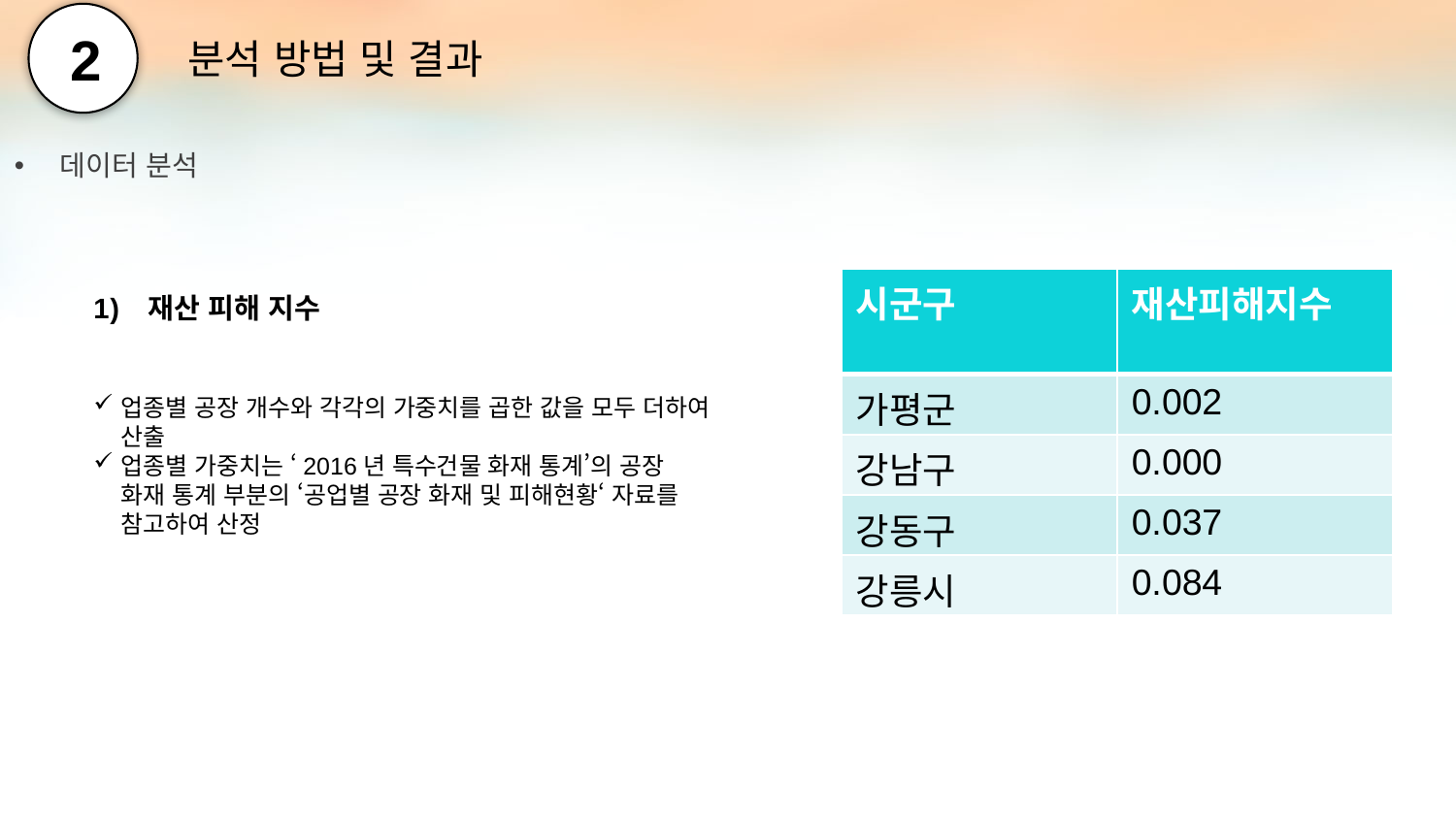

2
 분석 방법 및 결과
데이터 분석
| 시군구 | 재산피해지수 |
| --- | --- |
| 가평군 | 0.002 |
| 강남구 | 0.000 |
| 강동구 | 0.037 |
| 강릉시 | 0.084 |
재산 피해 지수
업종별 공장 개수와 각각의 가중치를 곱한 값을 모두 더하여 산출
업종별 가중치는 ‘2016년 특수건물 화재 통계’의 공장 화재 통계 부분의 ‘공업별 공장 화재 및 피해현황‘ 자료를 참고하여 산정